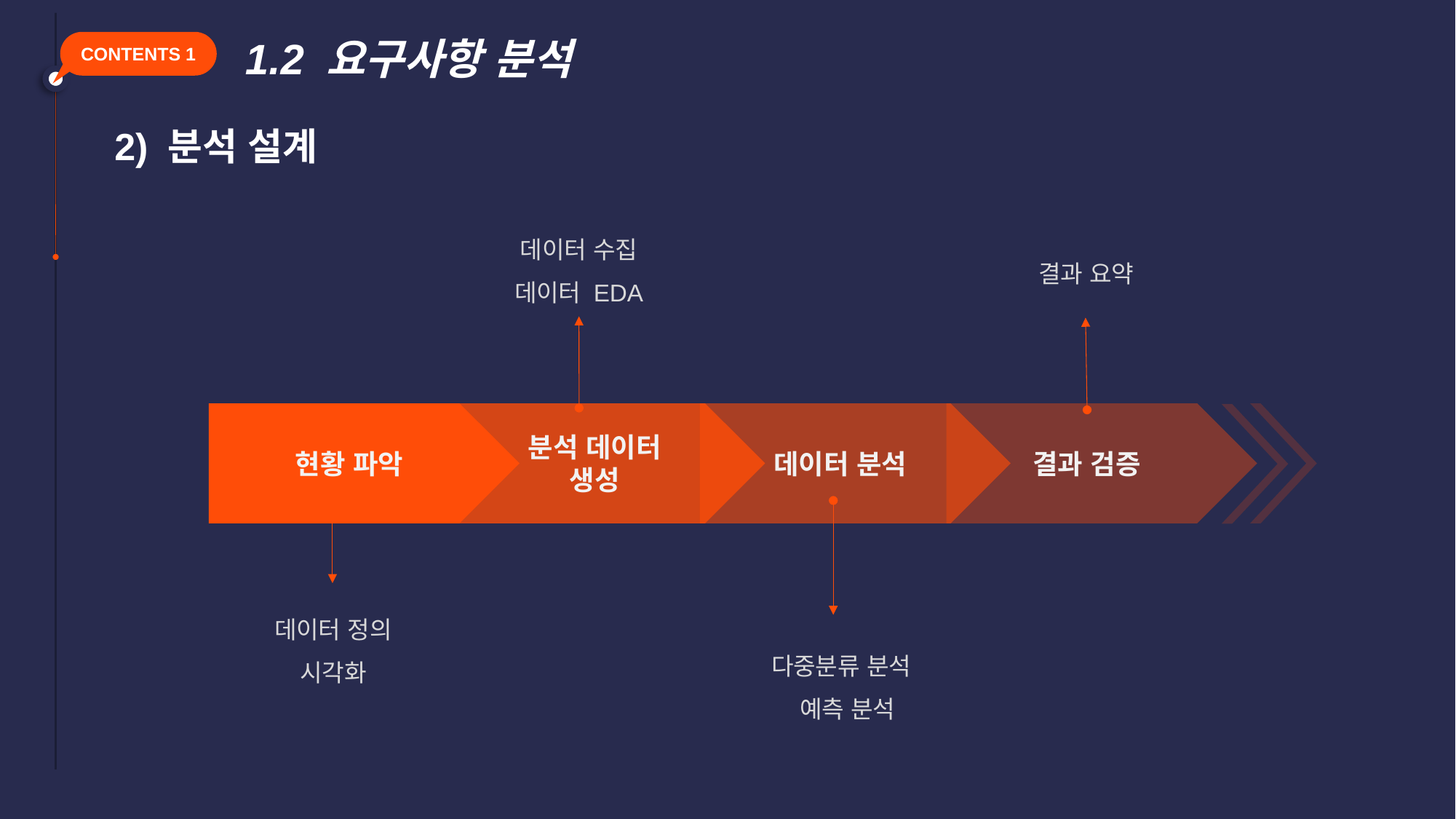

CONTENTS 1

1.2 요구사항 분석
2) 분석 설계
데이터 수집
데이터 EDA
결과 요약
현황 파악
분석 데이터
생성
데이터 분석
결과 검증

데이터 정의
시각화
다중분류 분석
 예측 분석